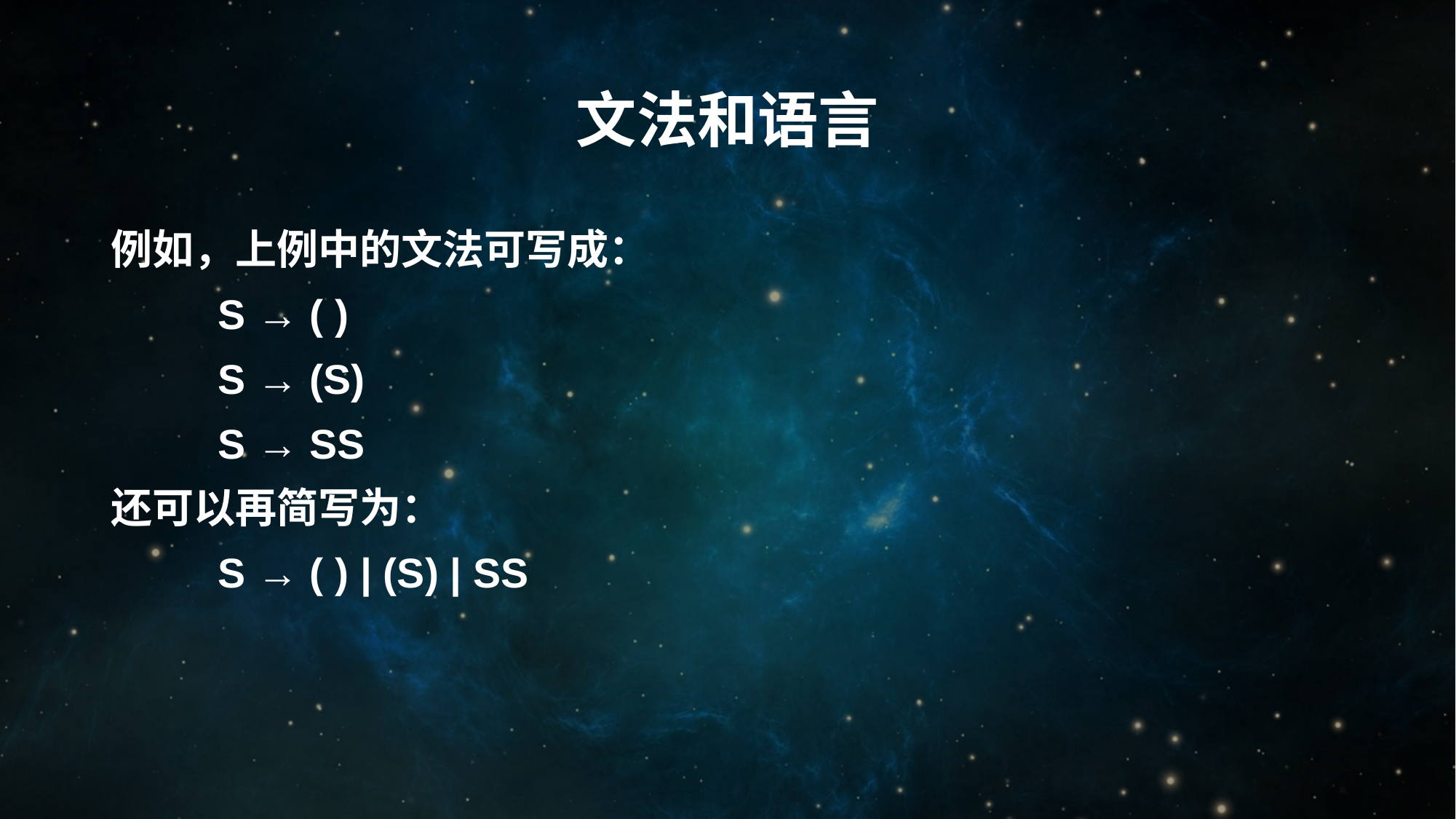

# 文法和语言
例如，上例中的文法可写成：
										S → ( )
										S → (S)
										S → SS
还可以再简写为：
										S → ( ) | (S) | SS